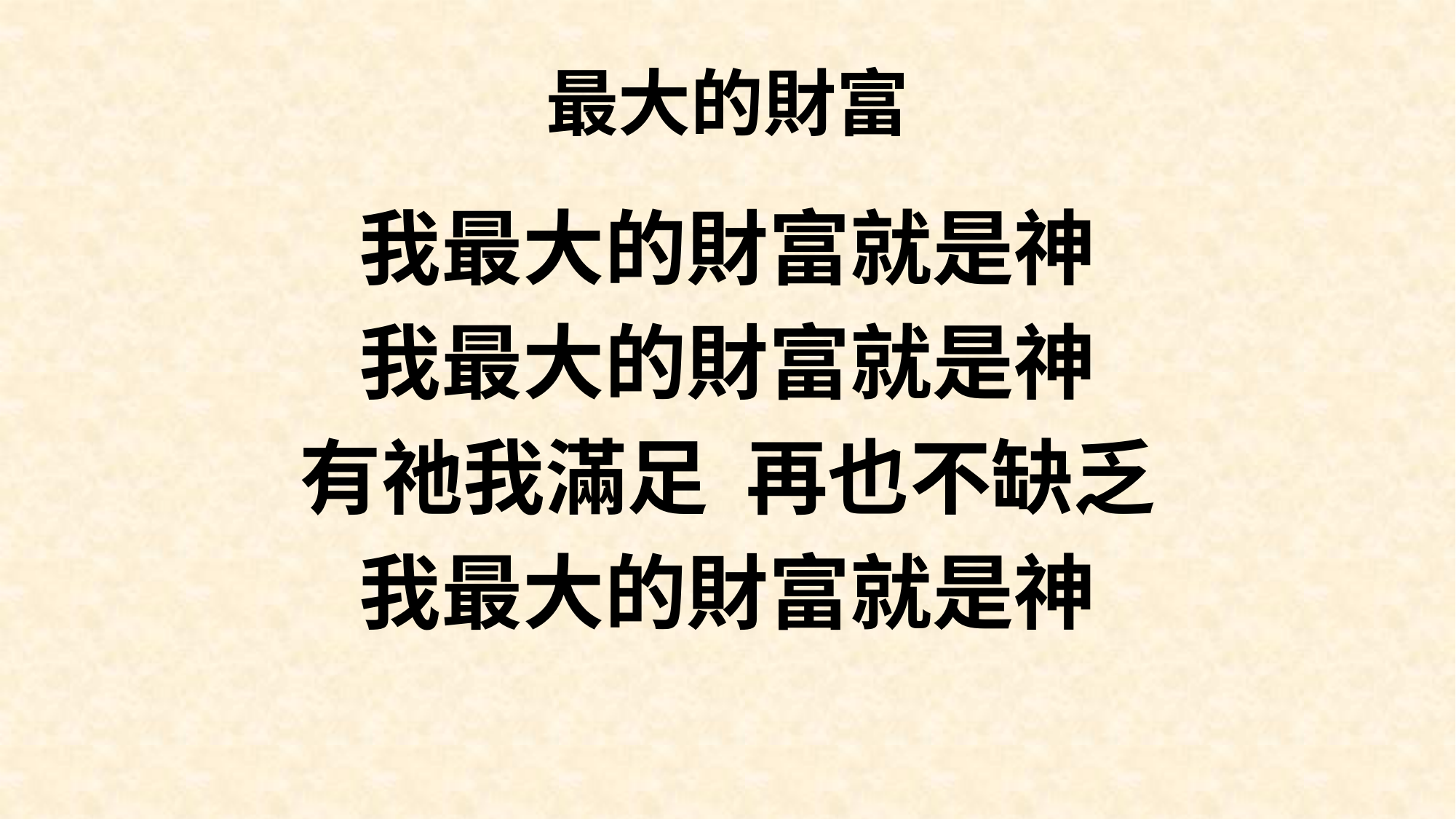

# 最大的財富
我最大的財富就是神
我最大的財富就是神
有祂我滿足  再也不缺乏
我最大的財富就是神